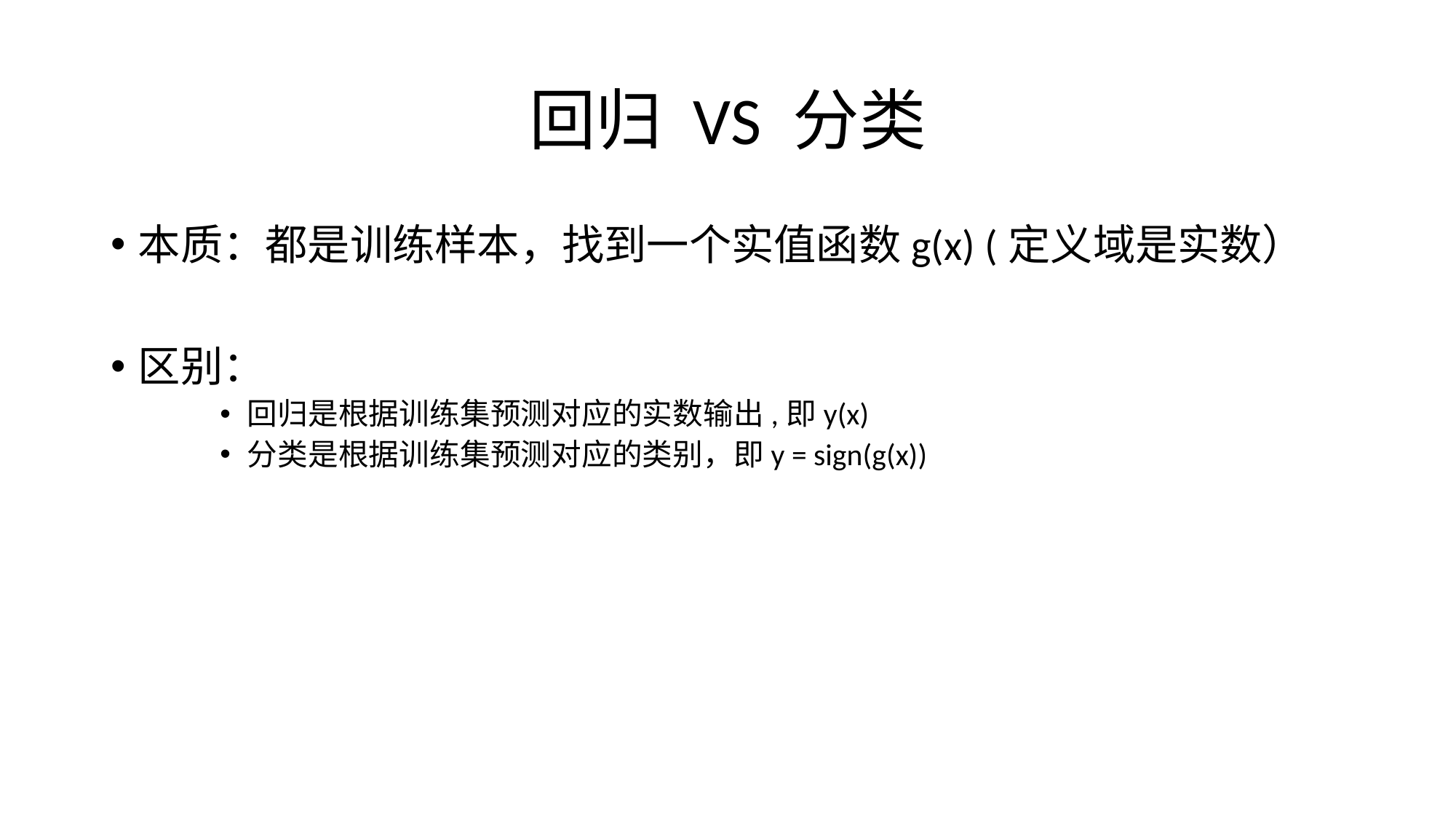

# 回归 VS 分类
本质：都是训练样本，找到一个实值函数g(x) (定义域是实数）

区别：
回归是根据训练集预测对应的实数输出,即y(x)
分类是根据训练集预测对应的类别，即y = sign(g(x))